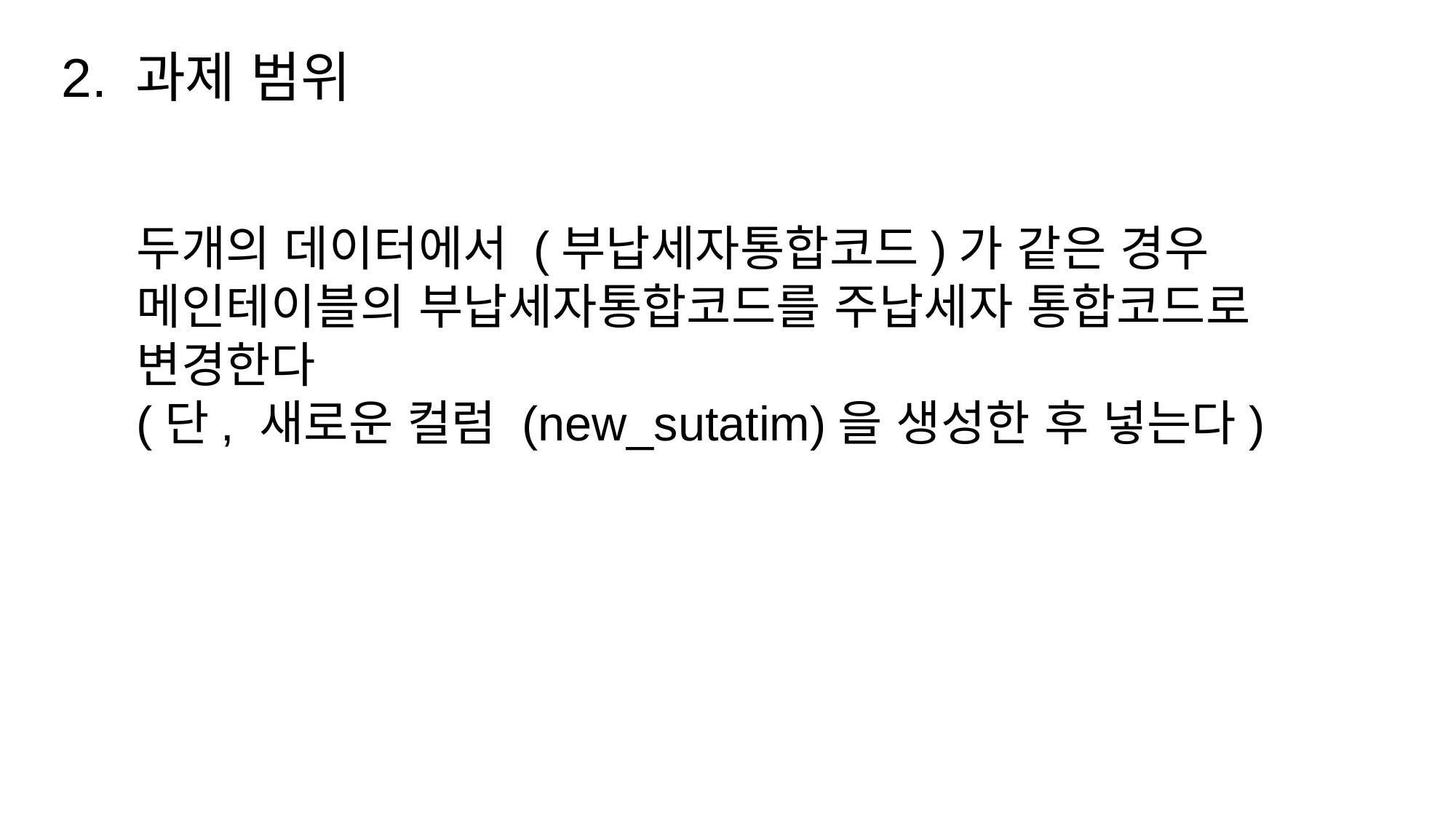

2. 과제 범위
두개의 데이터에서 (부납세자통합코드)가 같은 경우
메인테이블의 부납세자통합코드를 주납세자 통합코드로
변경한다
(단, 새로운 컬럼 (new_sutatim)을 생성한 후 넣는다)